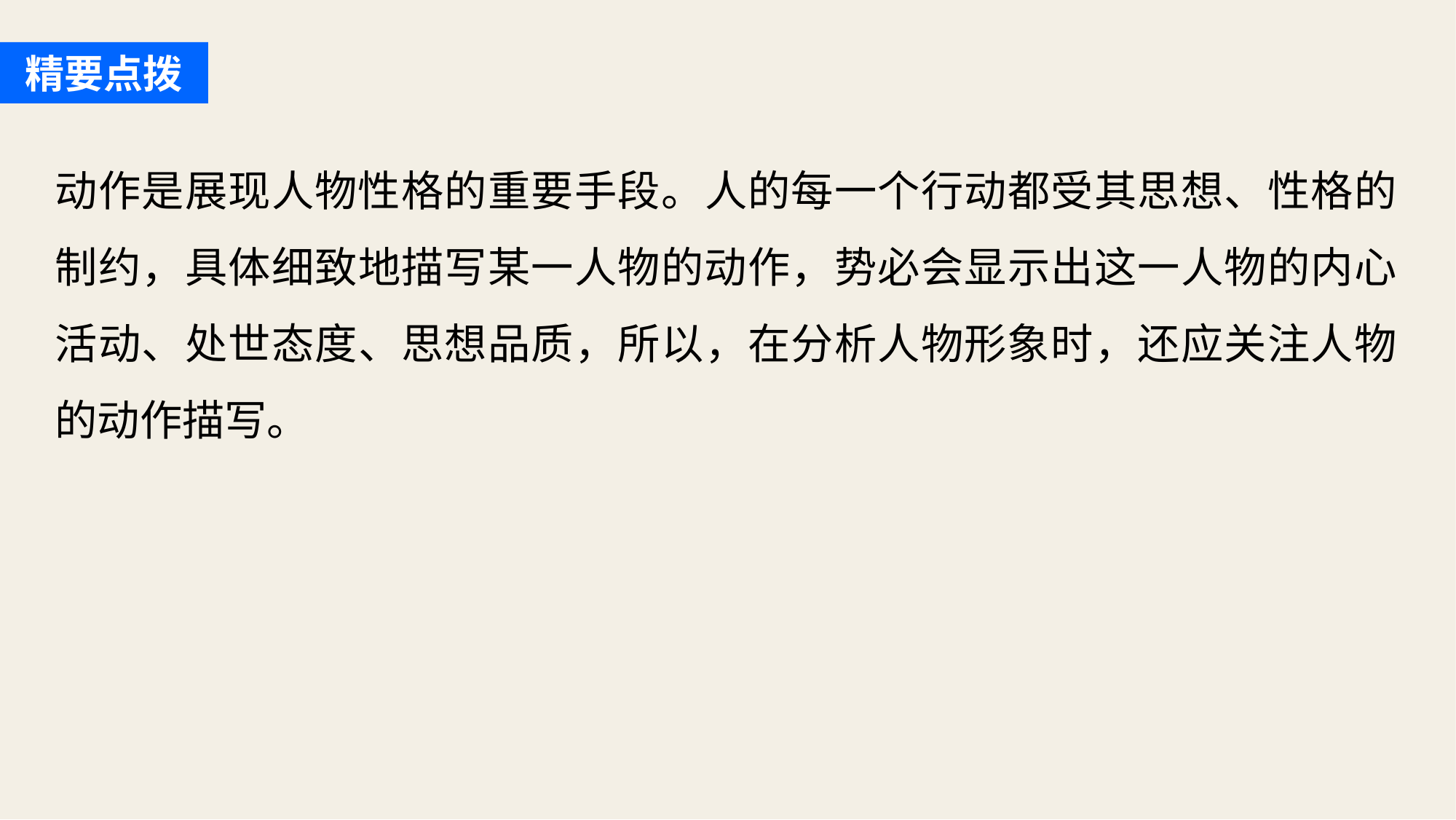

精要点拨
动作是展现人物性格的重要手段。人的每一个行动都受其思想、性格的制约，具体细致地描写某一人物的动作，势必会显示出这一人物的内心活动、处世态度、思想品质，所以，在分析人物形象时，还应关注人物的动作描写。